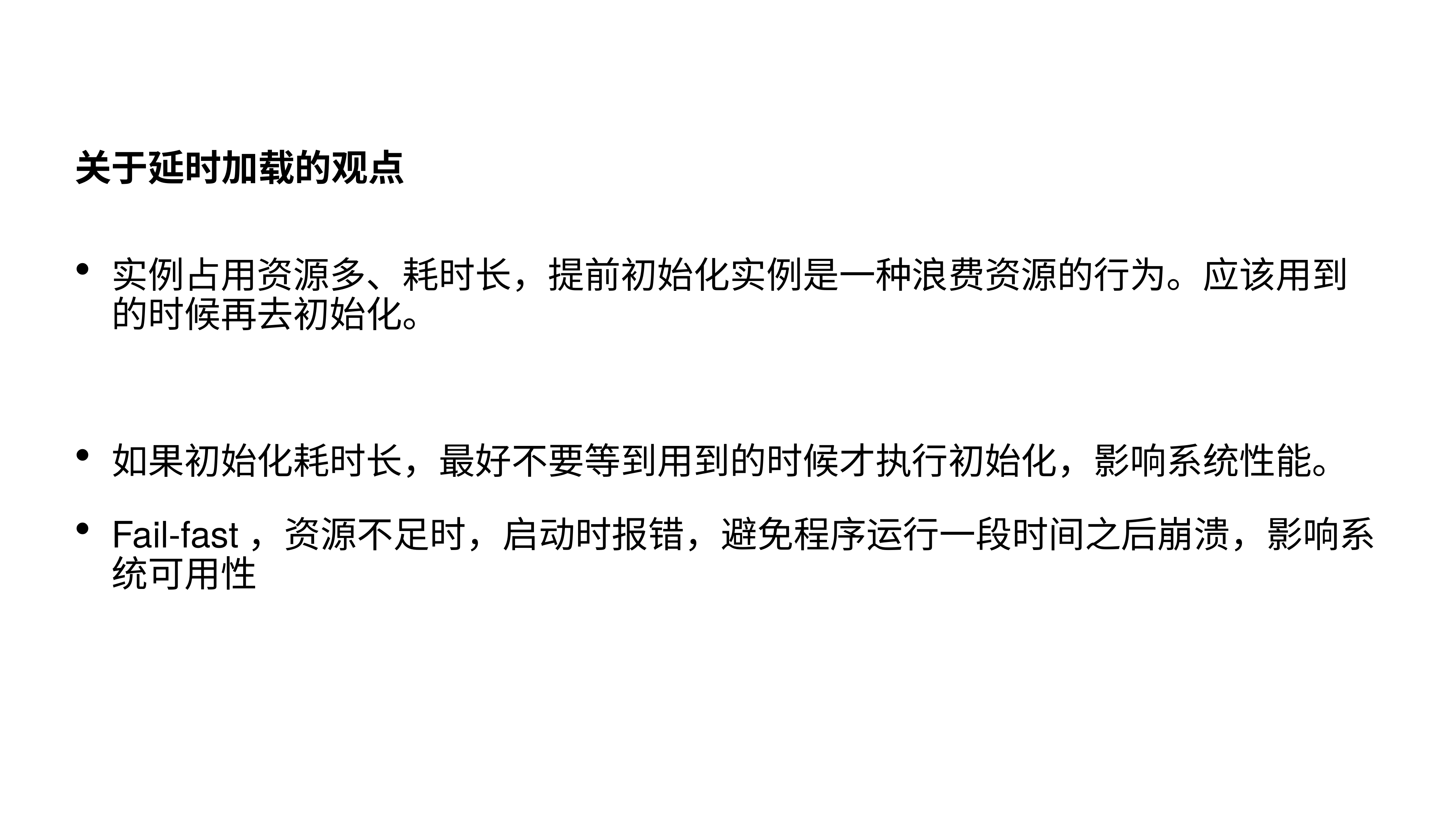

#
关于延时加载的观点
实例占用资源多、耗时长，提前初始化实例是一种浪费资源的行为。应该用到的时候再去初始化。

如果初始化耗时长，最好不要等到用到的时候才执行初始化，影响系统性能。
Fail-fast，资源不足时，启动时报错，避免程序运行一段时间之后崩溃，影响系统可用性